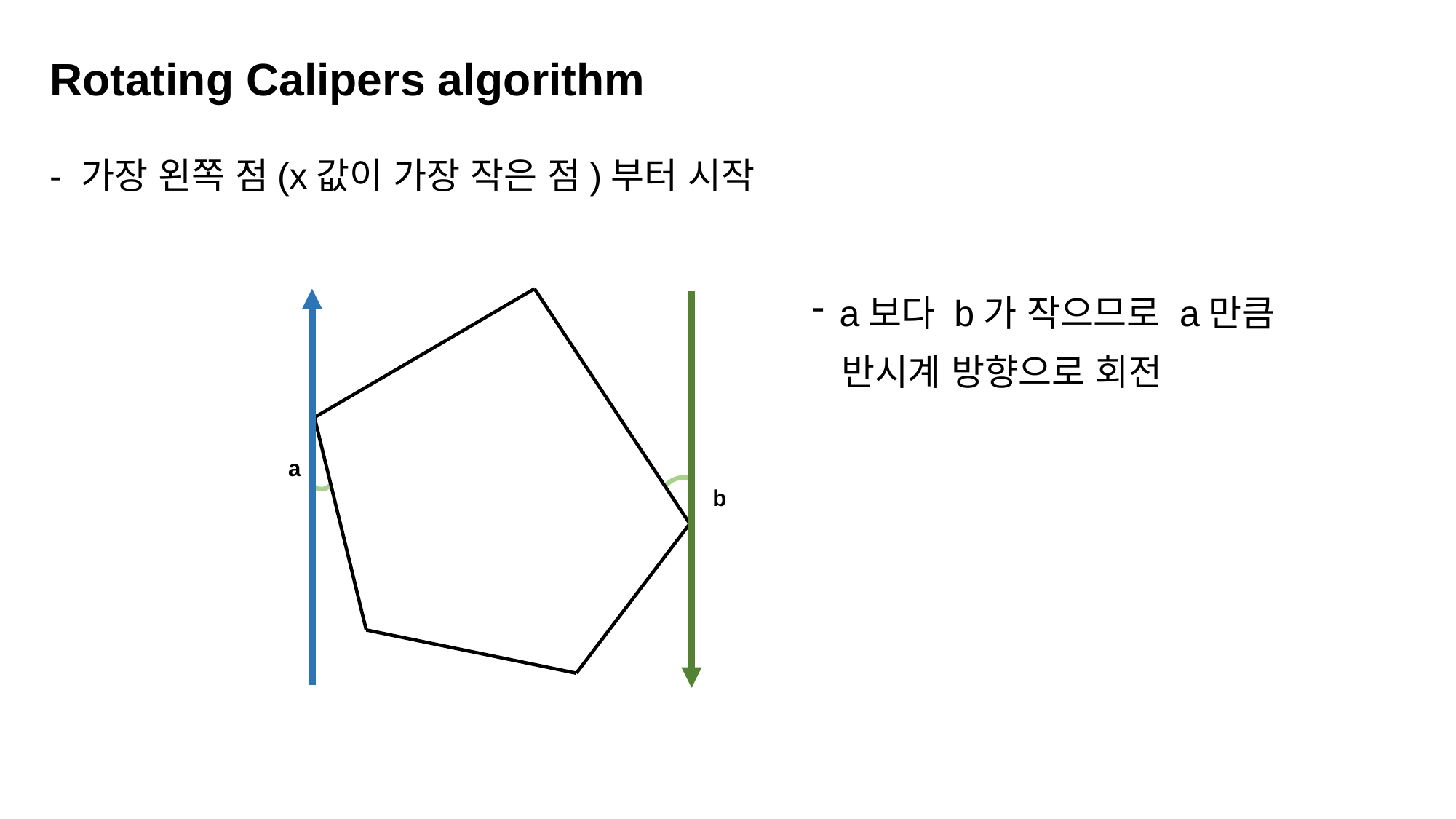

# Rotating Calipers algorithm
- 가장 왼쪽 점(x값이 가장 작은 점)부터 시작
a보다 b가 작으므로 a만큼
  반시계 방향으로 회전

a

b